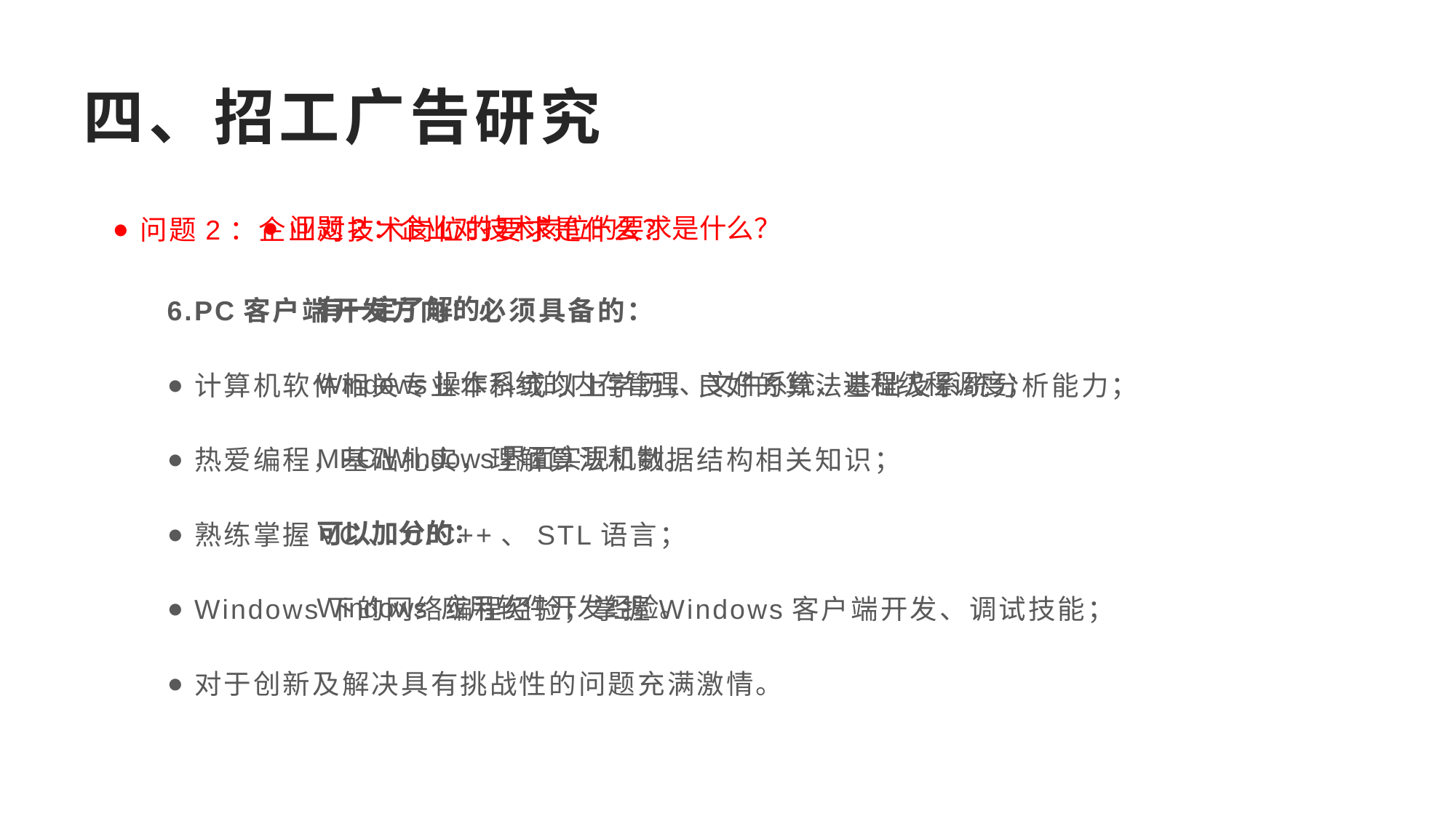

# 四、招工广告研究
问题2：企业对技术岗位的要求是什么？
有一定了解的：
Windows操作系统的内存管理、文件系统、进程线程调度；
MFC/Windows界面实现机制。
可以加分的：
Windows 应用软件开发经验。
问题2：企业对技术岗位的要求是什么？
6.PC客户端开发方向：必须具备的：
计算机软件相关专业本科或以上学历，良好的算法基础及系统分析能力；
热爱编程，基础扎实，理解算法和数据结构相关知识；
熟练掌握VC、C/C++、STL语言；
Windows下的网络编程经验；掌握Windows客户端开发、调试技能；
对于创新及解决具有挑战性的问题充满激情。